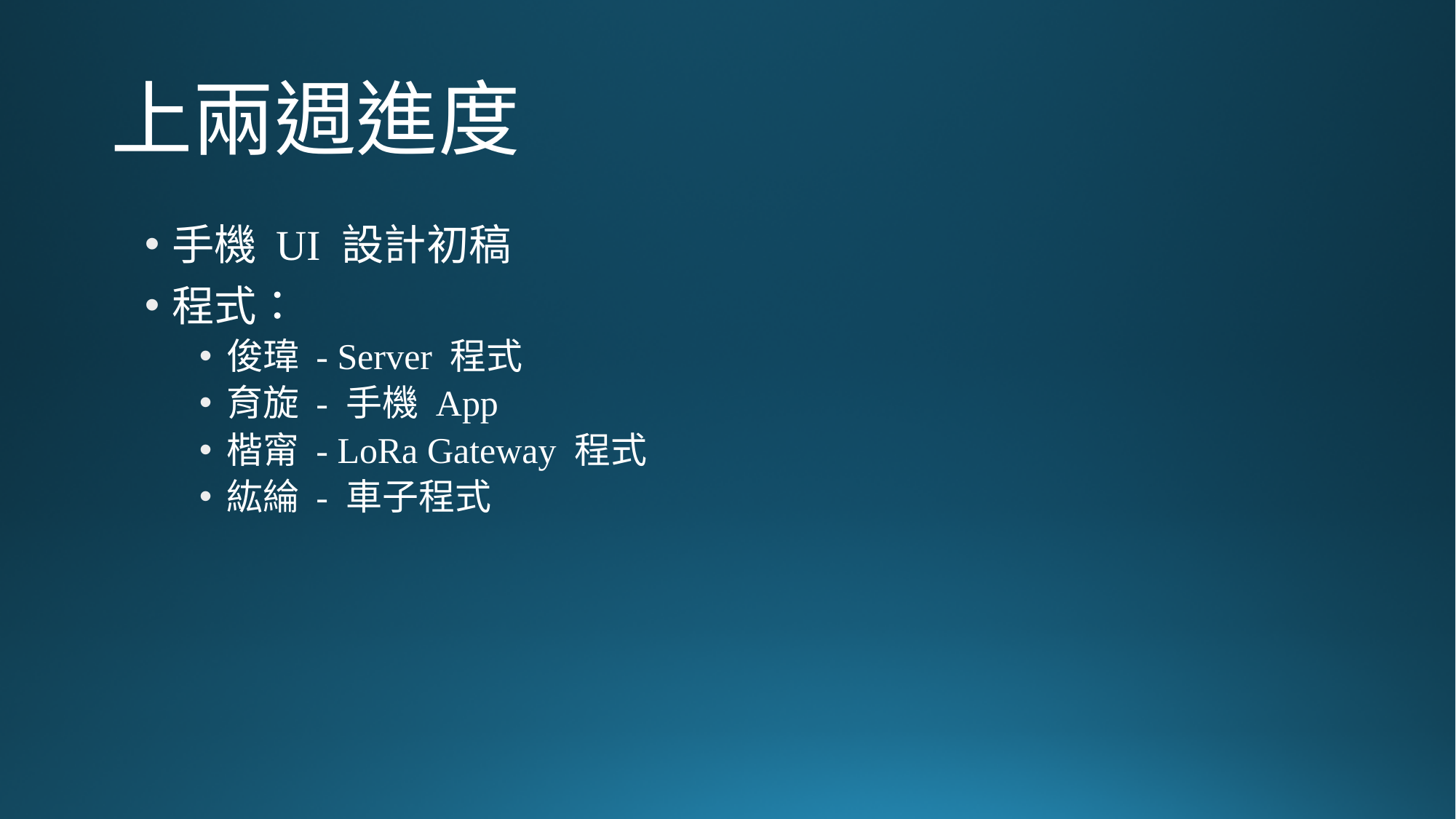

# 上兩週進度
手機 UI 設計初稿
程式：
俊瑋 - Server 程式
育旋 - 手機 App
楷甯 - LoRa Gateway 程式
紘綸 - 車子程式